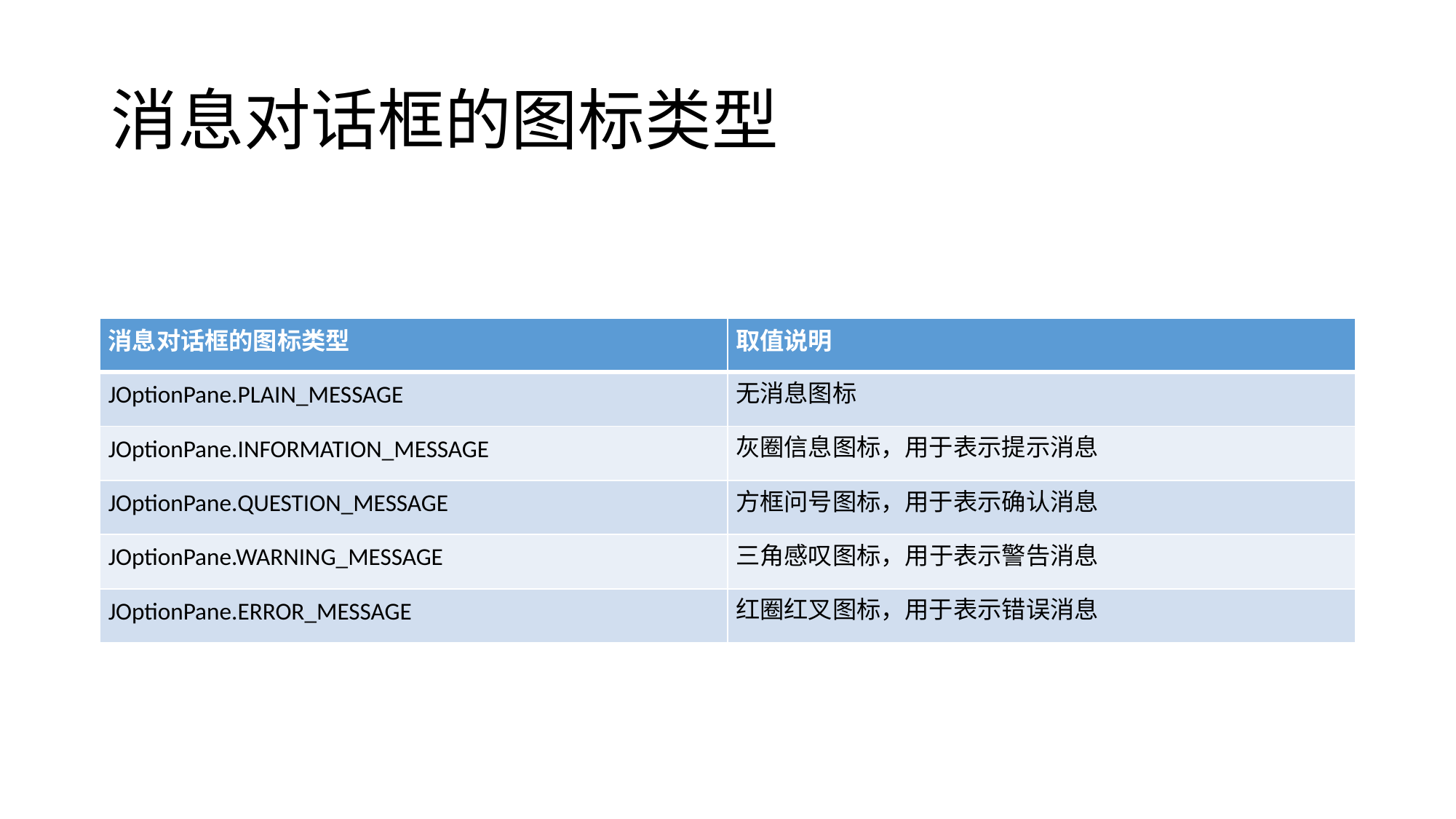

# 消息对话框的图标类型

| 消息对话框的图标类型 | 取值说明 |
| --- | --- |
| JOptionPane.PLAIN\_MESSAGE | 无消息图标 |
| JOptionPane.INFORMATION\_MESSAGE | 灰圈信息图标，用于表示提示消息 |
| JOptionPane.QUESTION\_MESSAGE | 方框问号图标，用于表示确认消息 |
| JOptionPane.WARNING\_MESSAGE | 三角感叹图标，用于表示警告消息 |
| JOptionPane.ERROR\_MESSAGE | 红圈红叉图标，用于表示错误消息 |